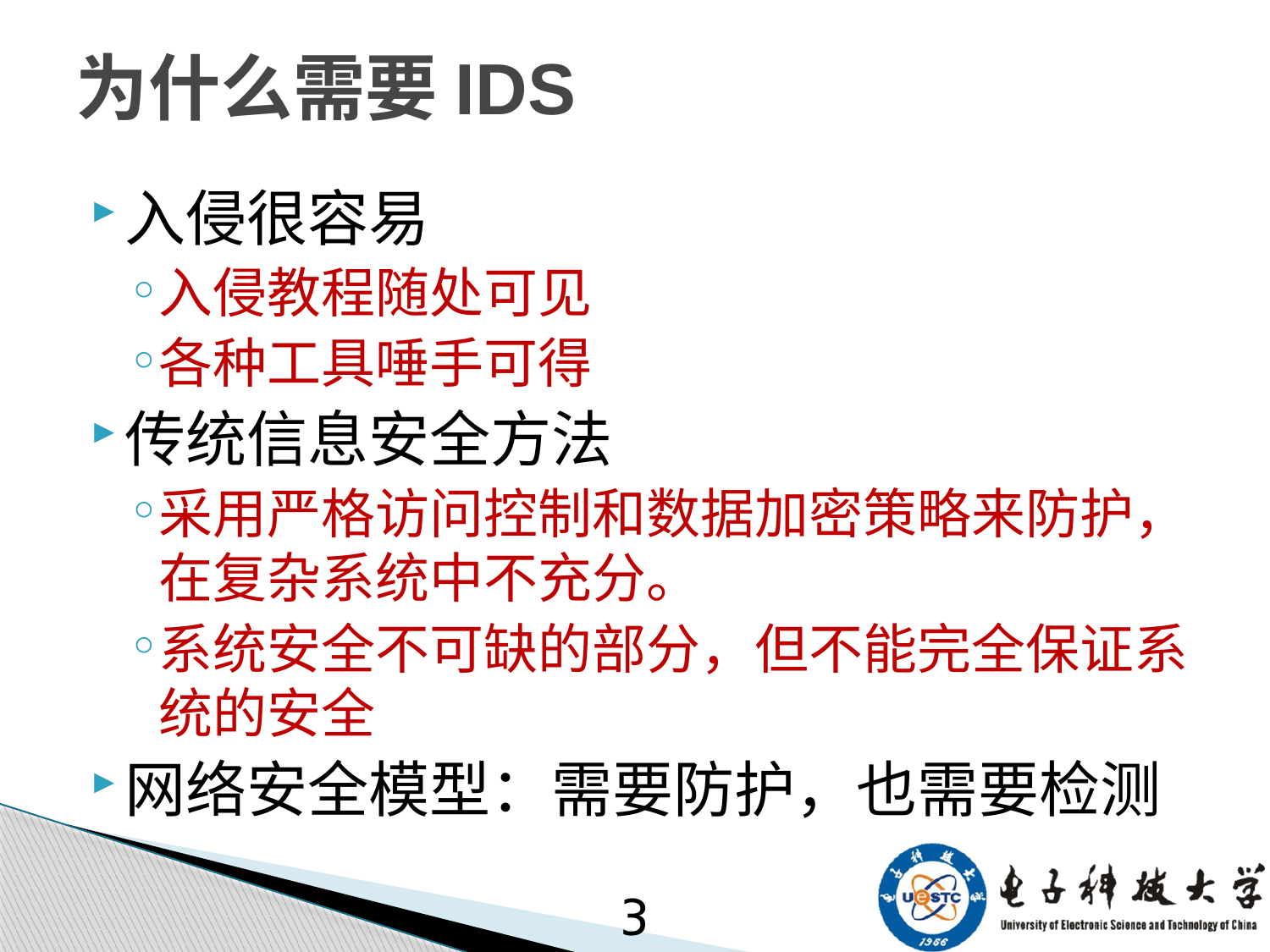

# 为什么需要IDS
入侵很容易
入侵教程随处可见
各种工具唾手可得
传统信息安全方法
采用严格访问控制和数据加密策略来防护，在复杂系统中不充分。
系统安全不可缺的部分，但不能完全保证系统的安全
网络安全模型：需要防护，也需要检测

3